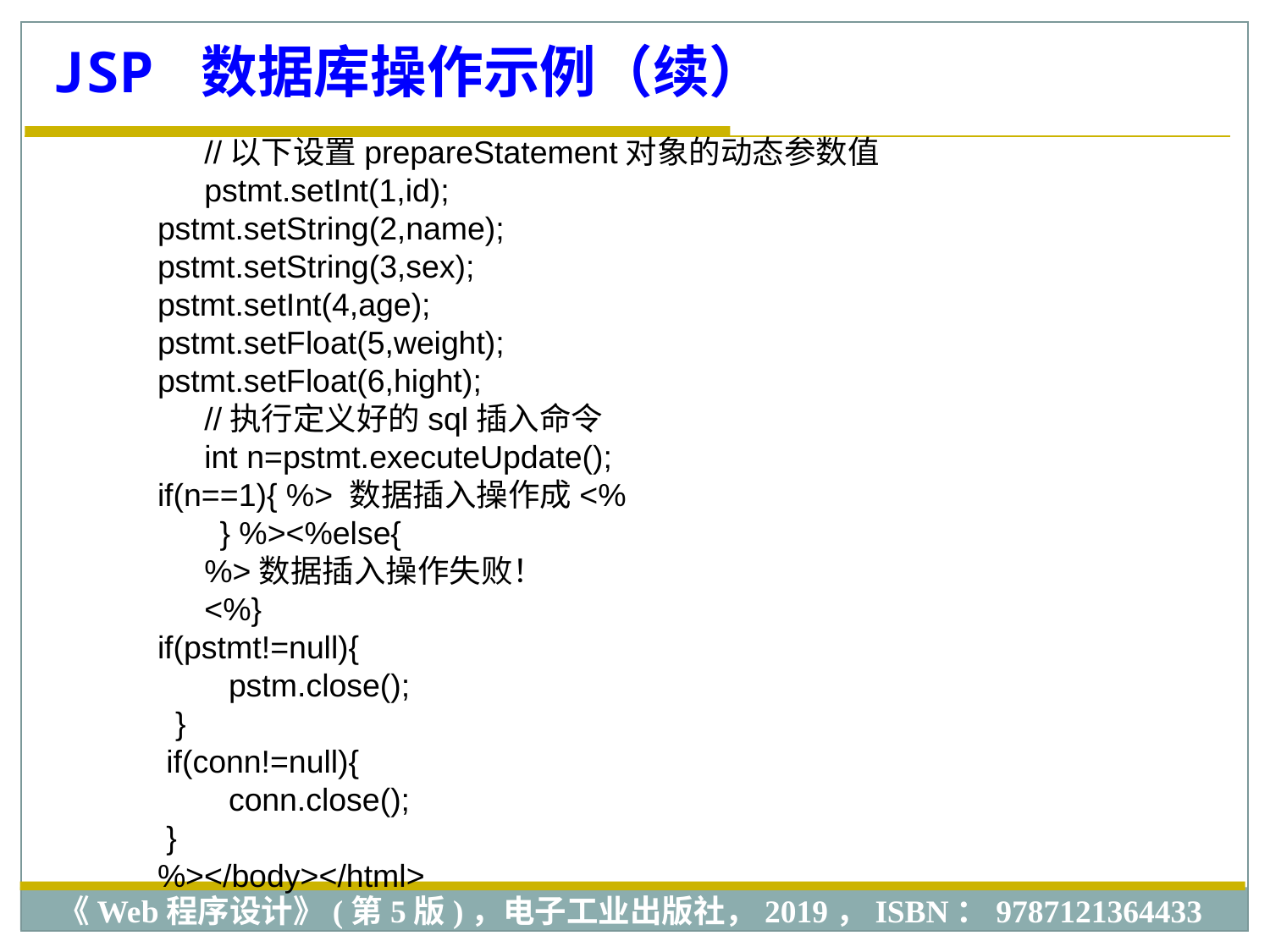

JSP 数据库操作示例（续）
	//以下设置prepareStatement对象的动态参数值
	pstmt.setInt(1,id);
         pstmt.setString(2,name);
         pstmt.setString(3,sex);
         pstmt.setInt(4,age);
         pstmt.setFloat(5,weight);
         pstmt.setFloat(6,hight);
    	//执行定义好的sql插入命令
	int n=pstmt.executeUpdate();
         if(n==1){ %> 数据插入操作成<%
                } %><%else{
	%>数据插入操作失败！
	<%}
         if(pstmt!=null){
                 pstm.close();
           }
          if(conn!=null){
                 conn.close();
          }
         %></body></html>